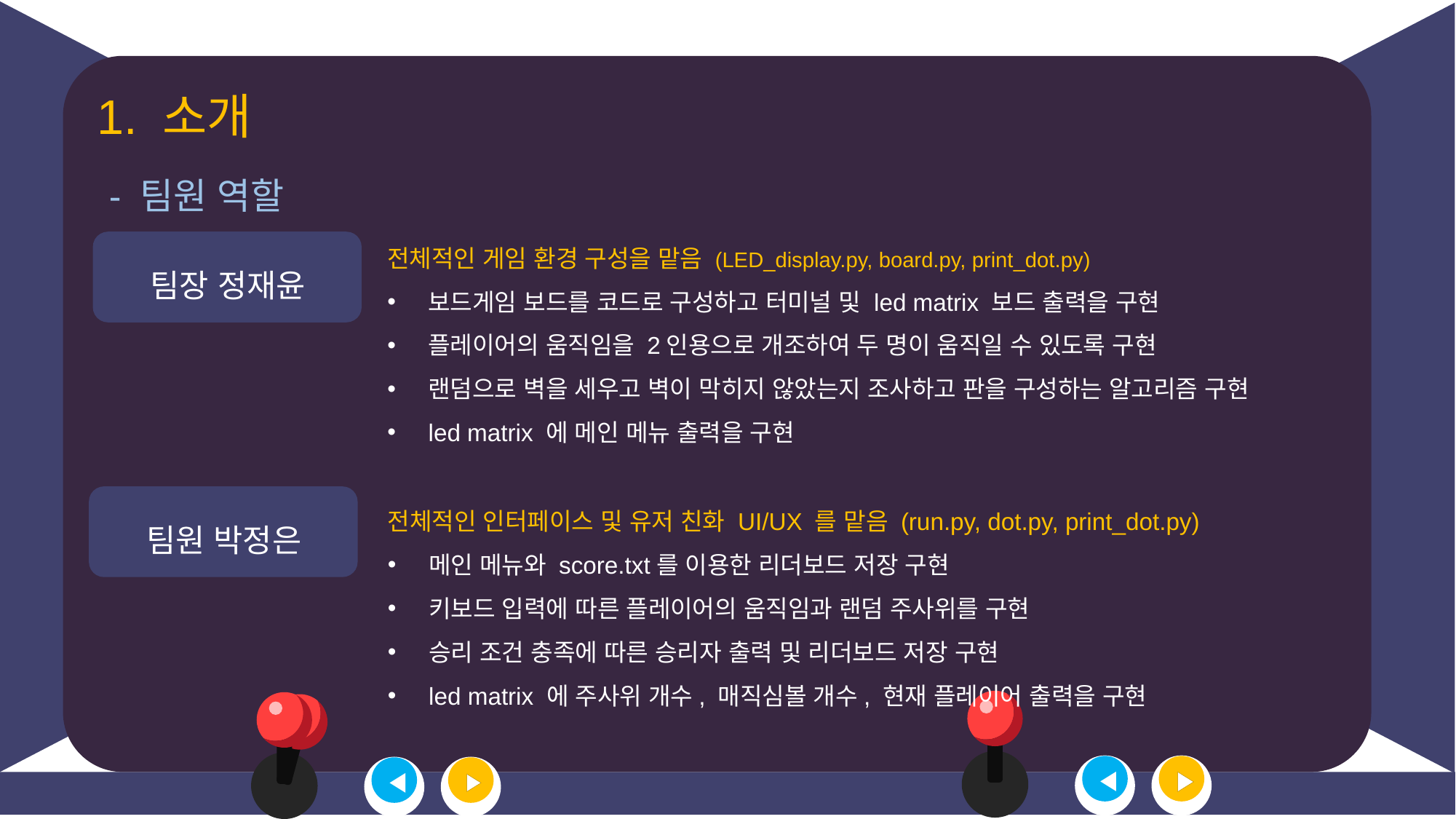

1. 소개
- 팀원 역할
전체적인 게임 환경 구성을 맡음 (LED_display.py, board.py, print_dot.py)
보드게임 보드를 코드로 구성하고 터미널 및 led matrix 보드 출력을 구현
플레이어의 움직임을 2인용으로 개조하여 두 명이 움직일 수 있도록 구현
랜덤으로 벽을 세우고 벽이 막히지 않았는지 조사하고 판을 구성하는 알고리즘 구현
led matrix 에 메인 메뉴 출력을 구현

팀장 정재윤

전체적인 인터페이스 및 유저 친화 UI/UX 를 맡음 (run.py, dot.py, print_dot.py)
메인 메뉴와 score.txt를 이용한 리더보드 저장 구현
키보드 입력에 따른 플레이어의 움직임과 랜덤 주사위를 구현
승리 조건 충족에 따른 승리자 출력 및 리더보드 저장 구현
led matrix 에 주사위 개수, 매직심볼 개수, 현재 플레이어 출력을 구현
팀원 박정은

◀
▶

◀
▶